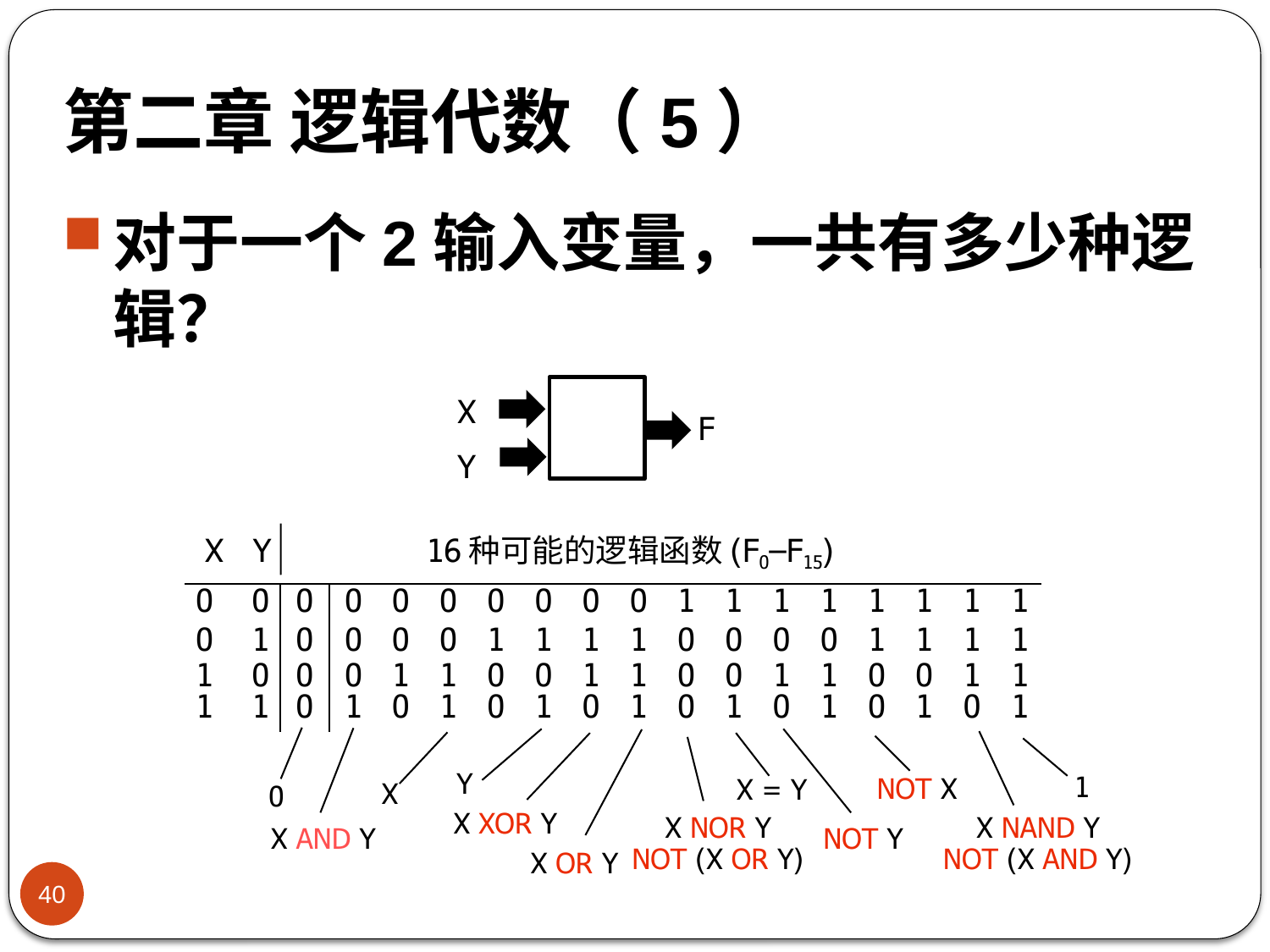

# 第二章 逻辑代数（5）
对于一个2输入变量，一共有多少种逻辑？
X Y

F

X   Y
16种可能的逻辑函数(F0–F15)
| 0 | 0 | 0 | 0 | 0 | 0 | 0 | 0 | 0 | 0 | 1 | 1 | 1 | 1 | 1 | 1 | 1 | 1 |
| --- | --- | --- | --- | --- | --- | --- | --- | --- | --- | --- | --- | --- | --- | --- | --- | --- | --- |
| 0 | 1 | 0 | 0 | 0 | 0 | 1 | 1 | 1 | 1 | 0 | 0 | 0 | 0 | 1 | 1 | 1 | 1 |
| 1 | 0 | 0 | 0 | 1 | 1 | 0 | 0 | 1 | 1 | 0 | 0 | 1 | 1 | 0 | 0 | 1 | 1 |
| 1 | 1 | 0 | 1 | 0 | 1 | 0 | 1 | 0 | 1 | 0 | 1 | 0 | 1 | 0 | 1 | 0 | 1 |

Y
1
NOT X
X = Y
X
0
X AND Y
X XOR Y
X OR Y
X NAND Y
NOT (X AND Y)
X NOR Y
NOT (X OR Y)
NOT Y
40